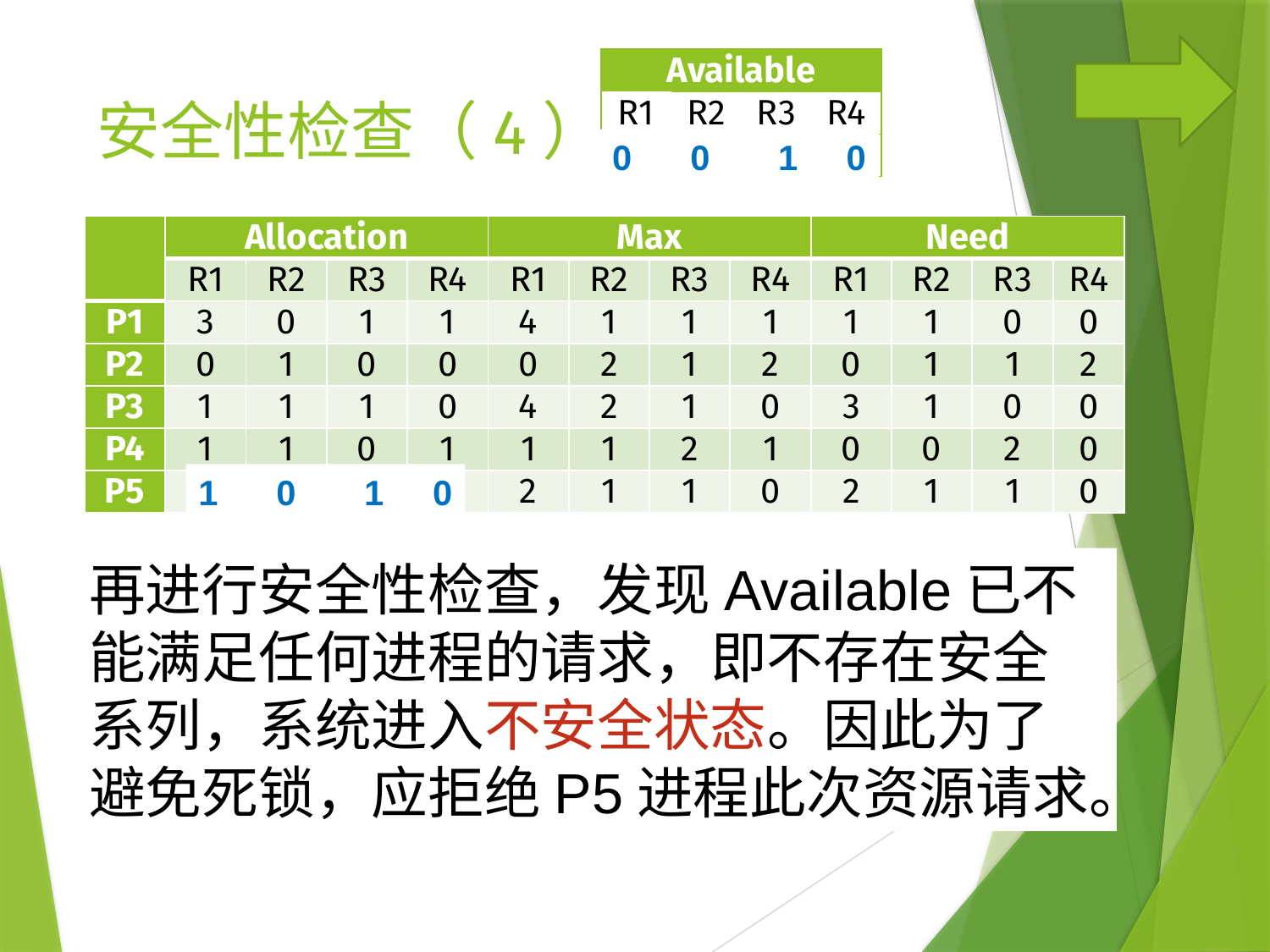

| Available |  |  |  |
| --- | --- | --- | --- |
| R1 | R2 | R3 | R4 |
| 1 | 0 | 2 | 0 |
# 安全性检查（4）
0      0       1     0
|  | Allocation |  |  |  | Max |  |  |  | Need |  |  |  |
| --- | --- | --- | --- | --- | --- | --- | --- | --- | --- | --- | --- | --- |
|  | R1 | R2 | R3 | R4 | R1 | R2 | R3 | R4 | R1 | R2 | R3 | R4 |
| P1 | 3 | 0 | 1 | 1 | 4 | 1 | 1 | 1 | 1 | 1 | 0 | 0 |
| P2 | 0 | 1 | 0 | 0 | 0 | 2 | 1 | 2 | 0 | 1 | 1 | 2 |
| P3 | 1 | 1 | 1 | 0 | 4 | 2 | 1 | 0 | 3 | 1 | 0 | 0 |
| P4 | 1 | 1 | 0 | 1 | 1 | 1 | 2 | 1 | 0 | 0 | 2 | 0 |
| P5 | 0 | 0 | 0 | 0 | 2 | 1 | 1 | 0 | 2 | 1 | 1 | 0 |
1      0       1     0
再进行安全性检查，发现Available已不能满足任何进程的请求，即不存在安全系列，系统进入不安全状态。因此为了避免死锁，应拒绝P5进程此次资源请求。
如果进程P5发出资源请求Request( 1 , 0 , 1 , 0 )，系统检查请求是否合法：
RequestP5(1,0,1,0) <= Need(2,1,1,0)
RequestP5(1,0,1,0) <= Available(1,0,2,0)